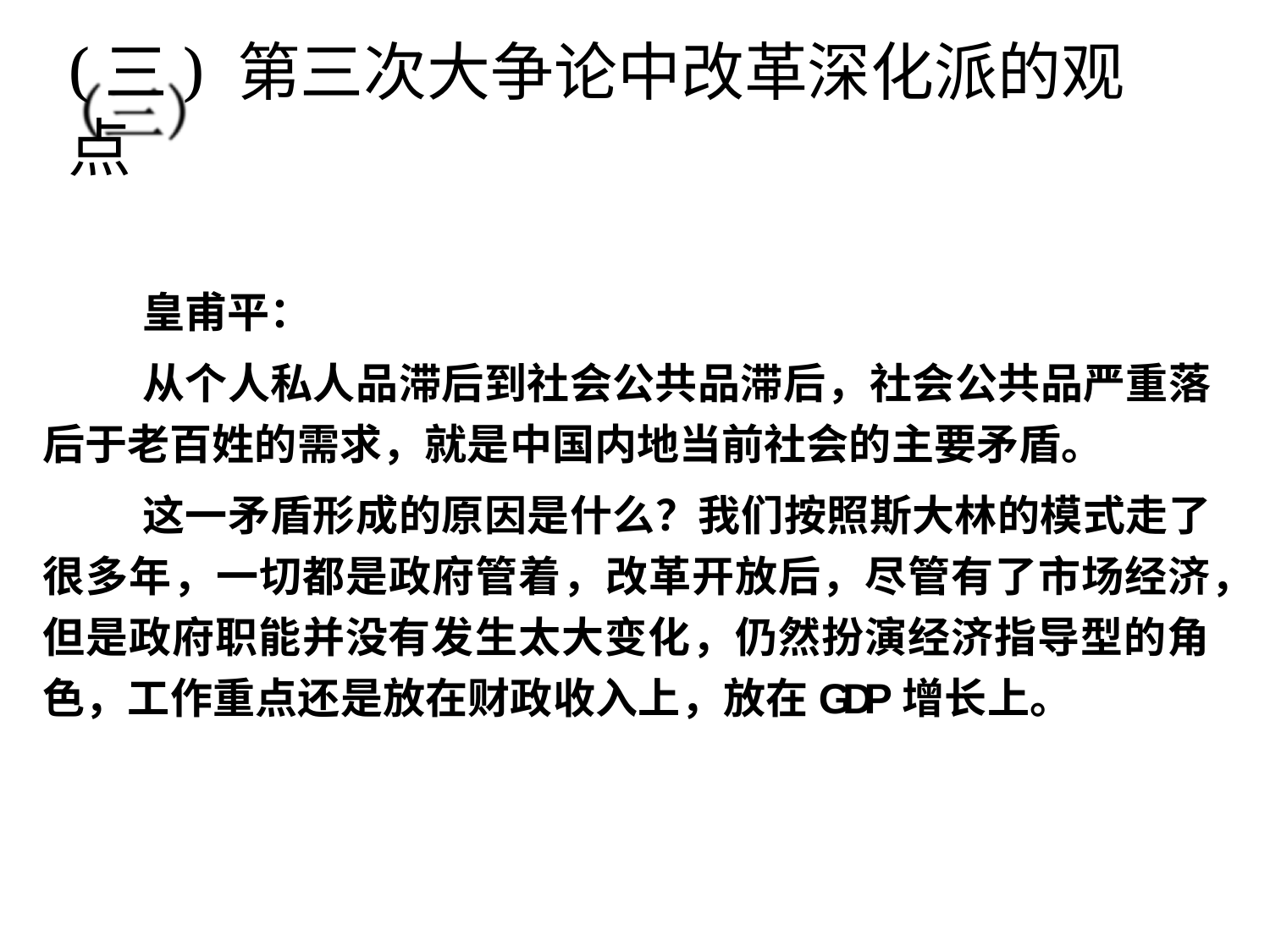

# (三) 第三次大争论中改革深化派的观点
皇甫平：
从个人私人品滞后到社会公共品滞后，社会公共品严重落 后于老百姓的需求，就是中国内地当前社会的主要矛盾。
这一矛盾形成的原因是什么？我们按照斯大林的模式走了 很多年，一切都是政府管着，改革开放后，尽管有了市场经济， 但是政府职能并没有发生太大变化，仍然扮演经济指导型的角 色，工作重点还是放在财政收入上，放在GDP增长上。